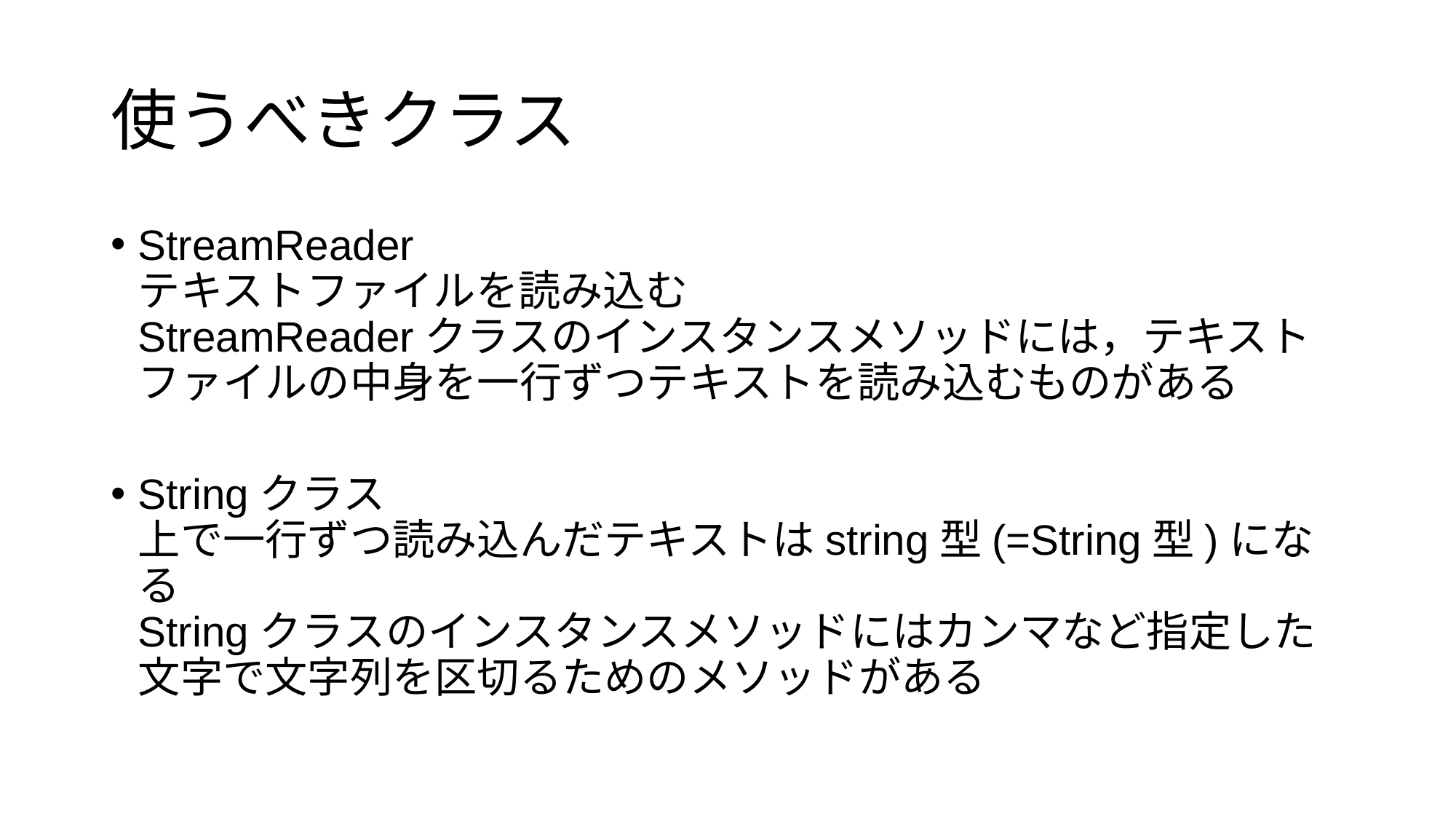

# 使うべきクラス
StreamReader
テキストファイルを読み込む
StreamReaderクラスのインスタンスメソッドには，テキストファイルの中身を一行ずつテキストを読み込むものがある
Stringクラス
上で一行ずつ読み込んだテキストはstring型(=String型)になる
Stringクラスのインスタンスメソッドにはカンマなど指定した文字で文字列を区切るためのメソッドがある